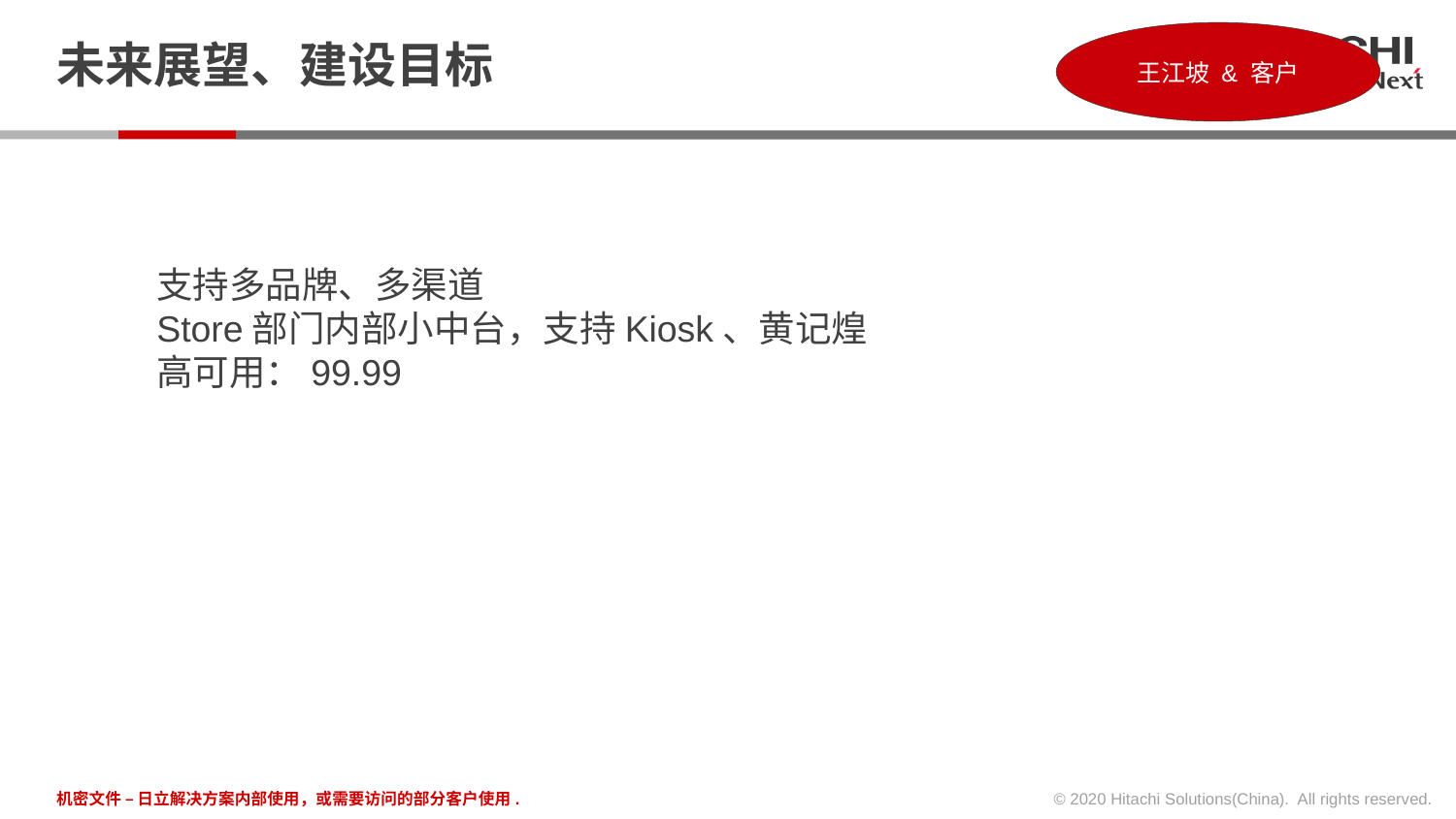

# 未来展望、建设目标
王江坡 & 客户
支持多品牌、多渠道
Store部门内部小中台，支持Kiosk、黄记煌
高可用：99.99